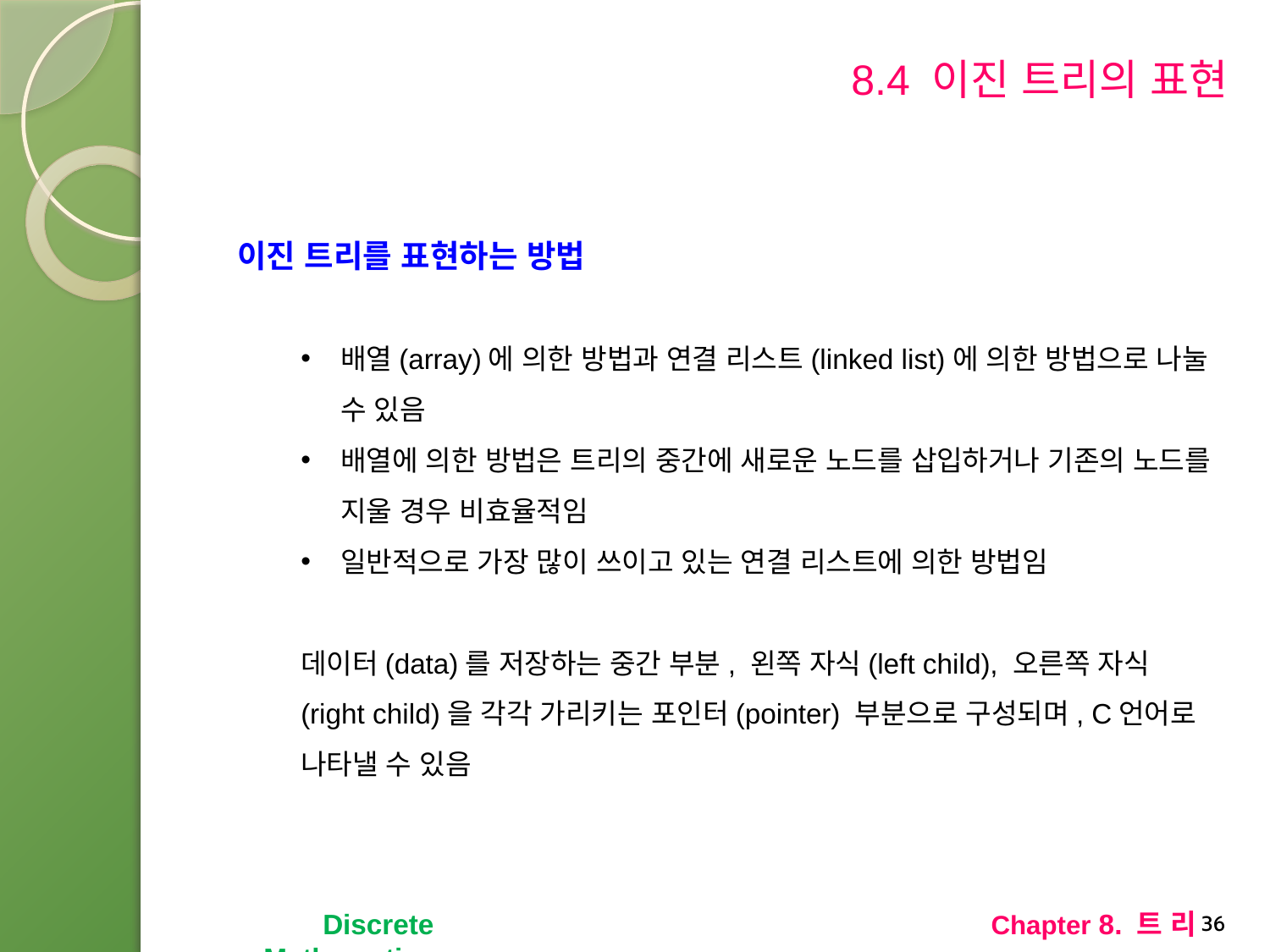

# 8.4 이진 트리의 표현
이진 트리를 표현하는 방법

배열(array)에 의한 방법과 연결 리스트(linked list)에 의한 방법으로 나눌 수 있음
배열에 의한 방법은 트리의 중간에 새로운 노드를 삽입하거나 기존의 노드를 지울 경우 비효율적임
일반적으로 가장 많이 쓰이고 있는 연결 리스트에 의한 방법임

데이터(data)를 저장하는 중간 부분, 왼쪽 자식(left child), 오른쪽 자식(right child)을 각각 가리키는 포인터(pointer) 부분으로 구성되며, C언어로 나타낼 수 있음
Discrete Mathematics
Chapter 8. 트 리
36